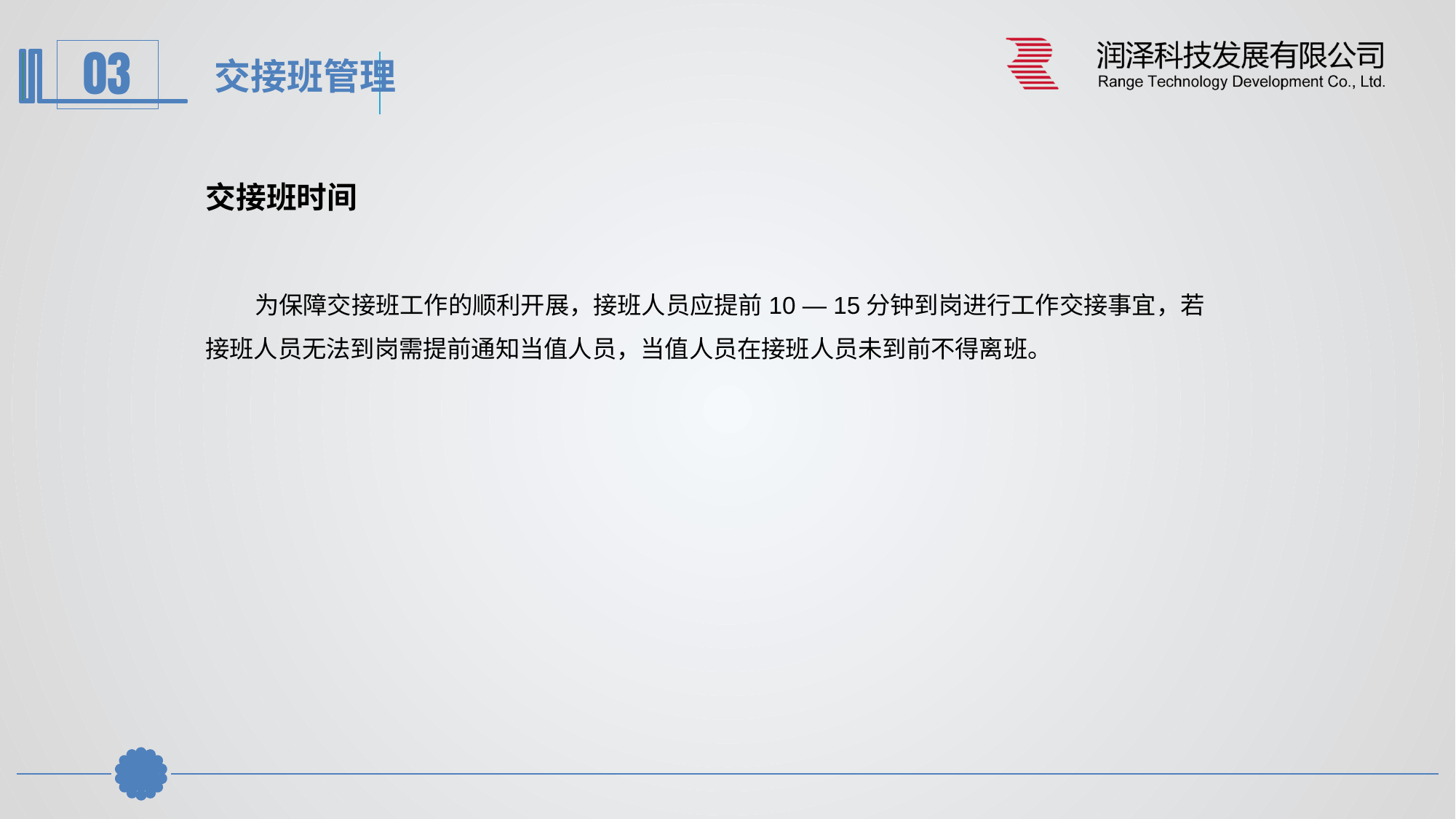

交接班管理
交接班时间
        为保障交接班工作的顺利开展，接班人员应提前10 — 15分钟到岗进行工作交接事宜，若接班人员无法到岗需提前通知当值人员，当值人员在接班人员未到前不得离班。
7